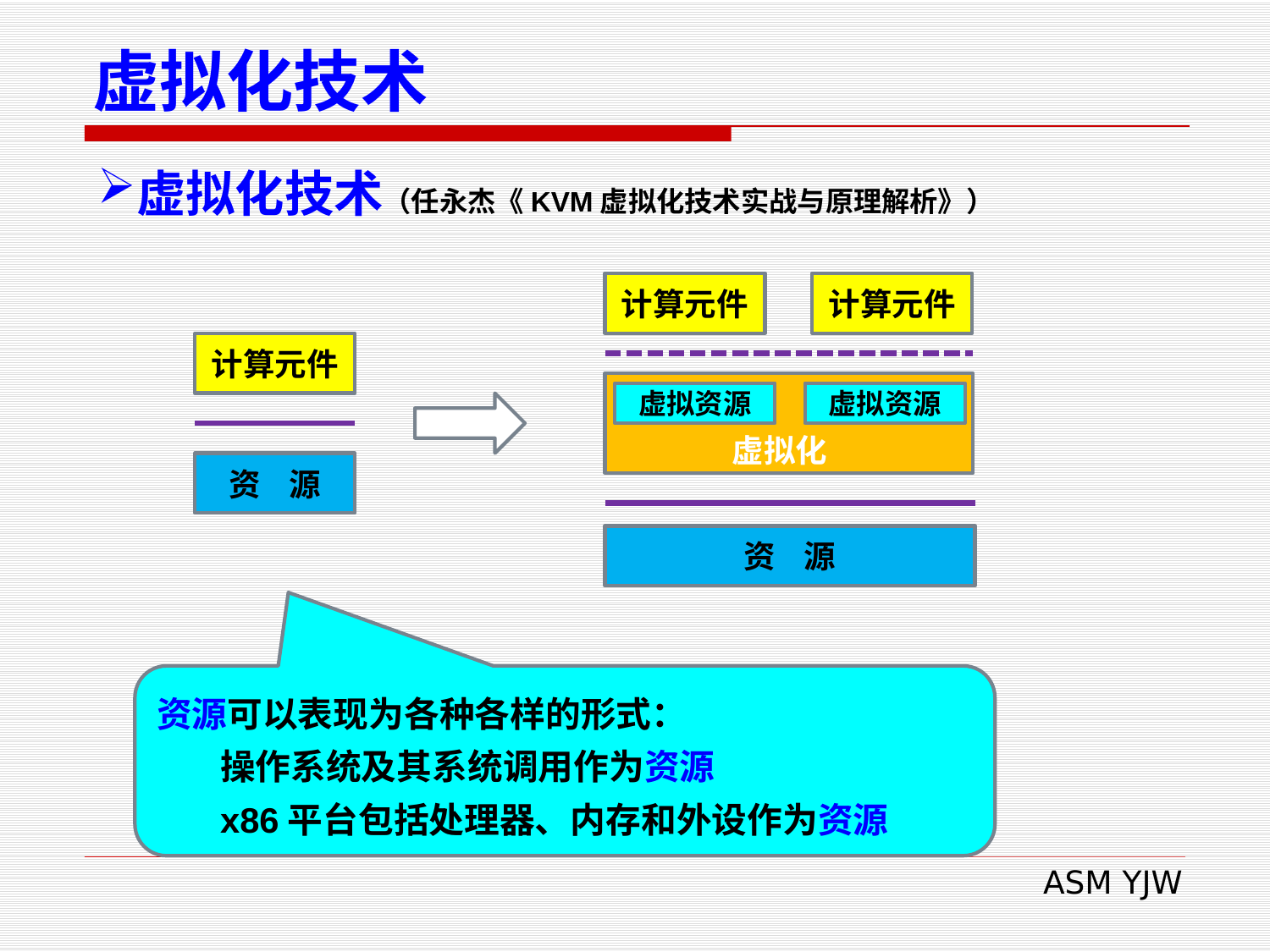

# 虚拟化技术
虚拟化技术（任永杰《KVM虚拟化技术实战与原理解析》）
计算元件
计算元件
计算元件

虚拟资源
虚拟资源
虚拟化
资    源
资    源

资源可以表现为各种各样的形式：
操作系统及其系统调用作为资源
x86平台包括处理器、内存和外设作为资源